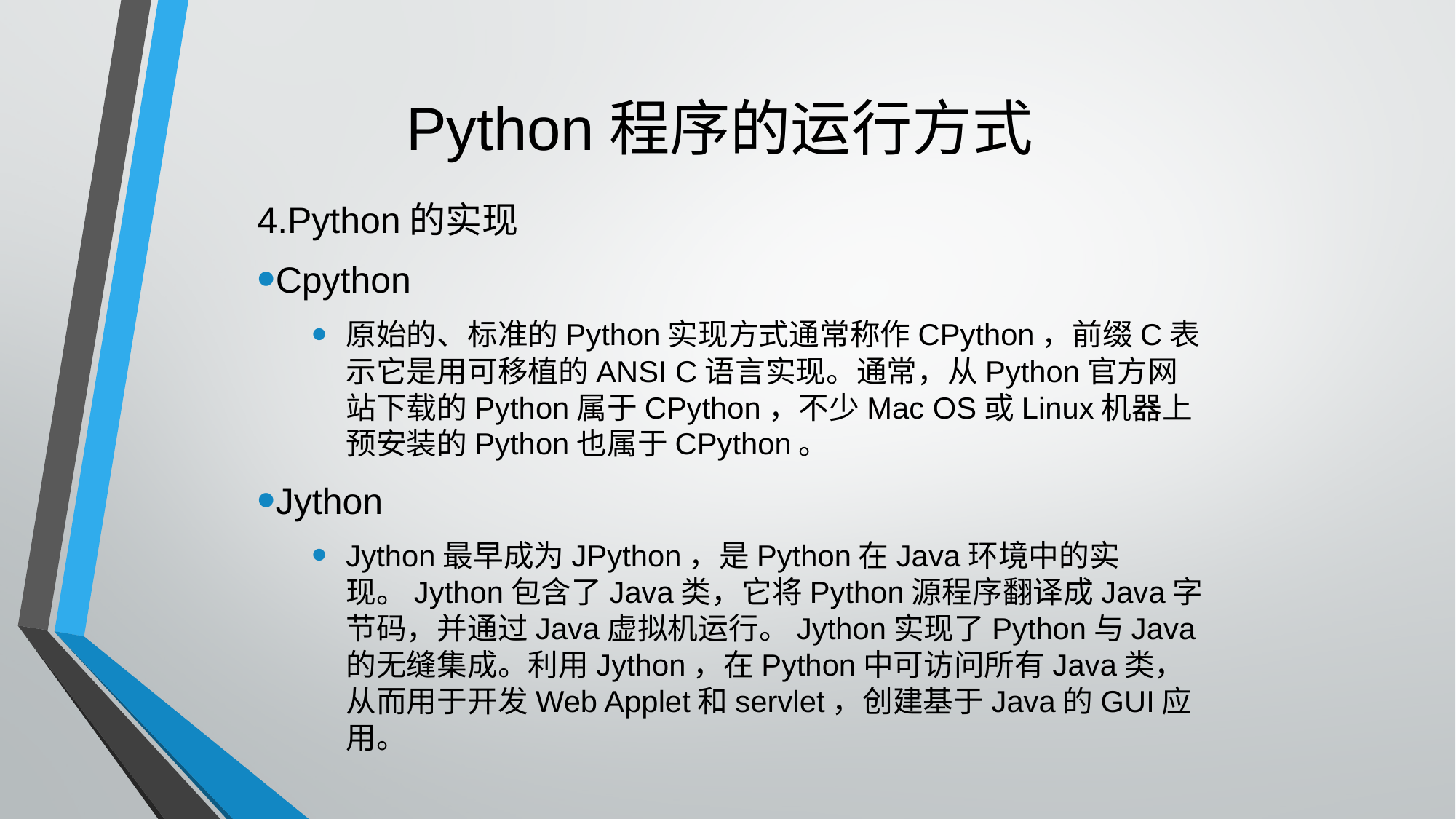

# Python程序的运行方式
4.Python的实现
Cpython
原始的、标准的Python实现方式通常称作CPython，前缀C表示它是用可移植的ANSI C语言实现。通常，从Python官方网站下载的Python属于CPython，不少Mac OS或Linux机器上预安装的Python也属于CPython。
Jython
Jython最早成为JPython，是Python在Java环境中的实现。Jython包含了Java类，它将Python源程序翻译成Java字节码，并通过Java虚拟机运行。Jython实现了Python与Java的无缝集成。利用Jython，在Python中可访问所有Java类，从而用于开发Web Applet和servlet，创建基于Java的GUI应用。